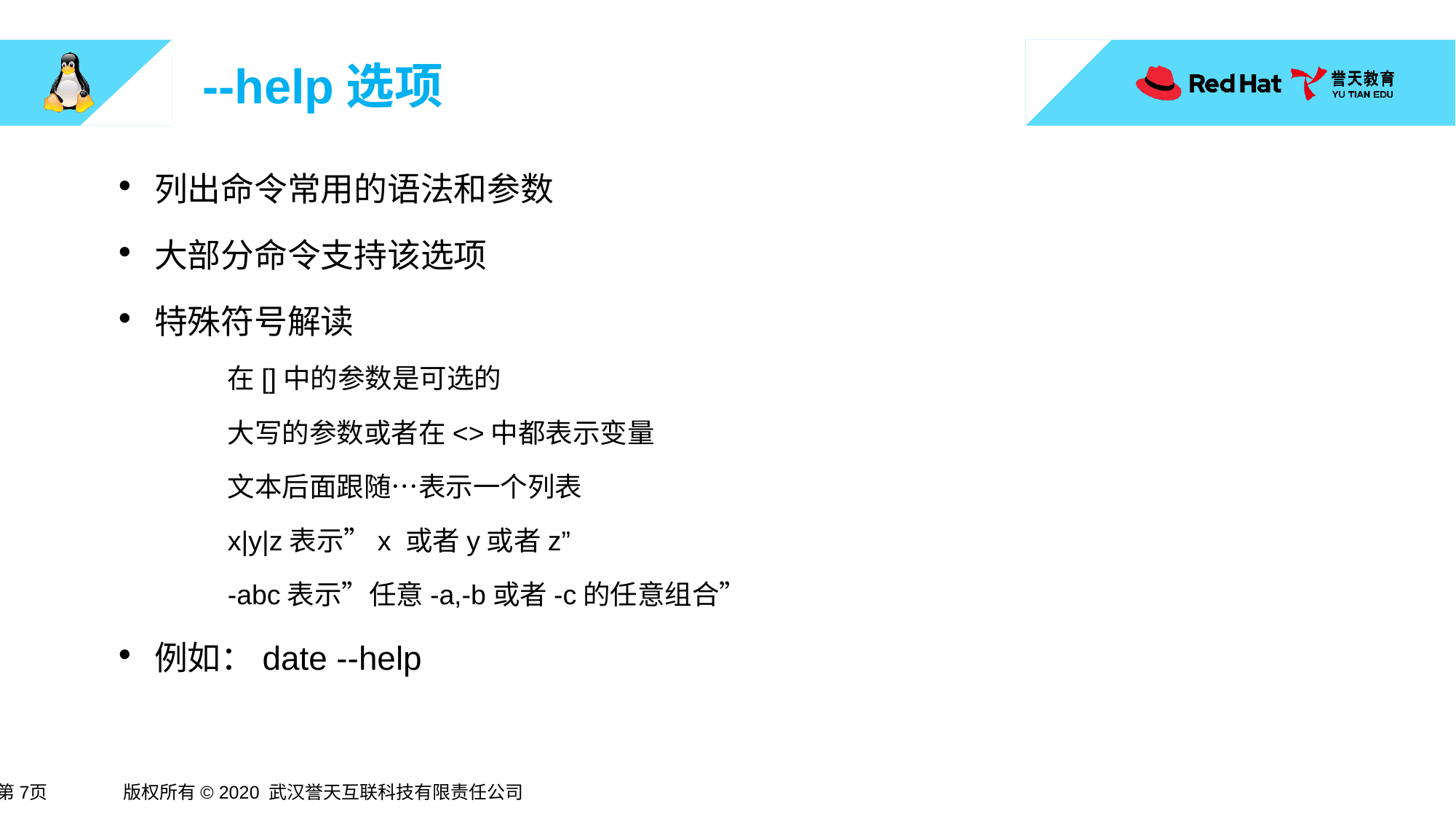

# --help选项
列出命令常用的语法和参数
大部分命令支持该选项
特殊符号解读
	在[]中的参数是可选的
	大写的参数或者在<>中都表示变量
	文本后面跟随…表示一个列表
	x|y|z表示”x 或者y或者z”
	-abc表示”任意-a,-b或者-c的任意组合”
例如：date --help
7